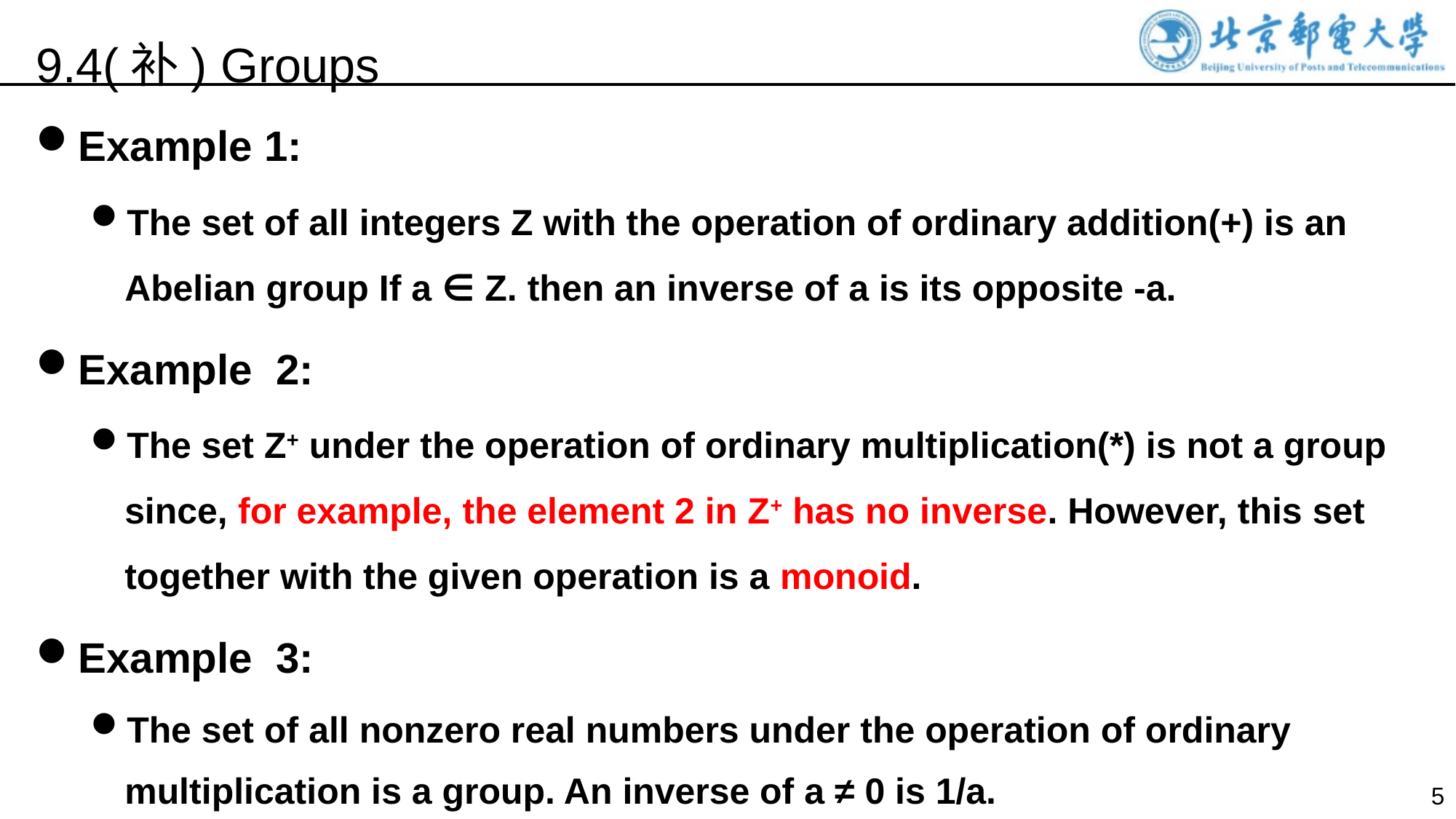

9.4(补) Groups
Example 1:
The set of all integers Z with the operation of ordinary addition(+) is an Abelian group If a ∈ Z. then an inverse of a is its opposite -a.
Example  2:
The set Z+ under the operation of ordinary multiplication(*) is not a group since, for example, the element 2 in Z+ has no inverse. However, this set together with the given operation is a monoid.
Example  3:
The set of all nonzero real numbers under the operation of ordinary multiplication is a group. An inverse of a ≠ 0 is 1/a.